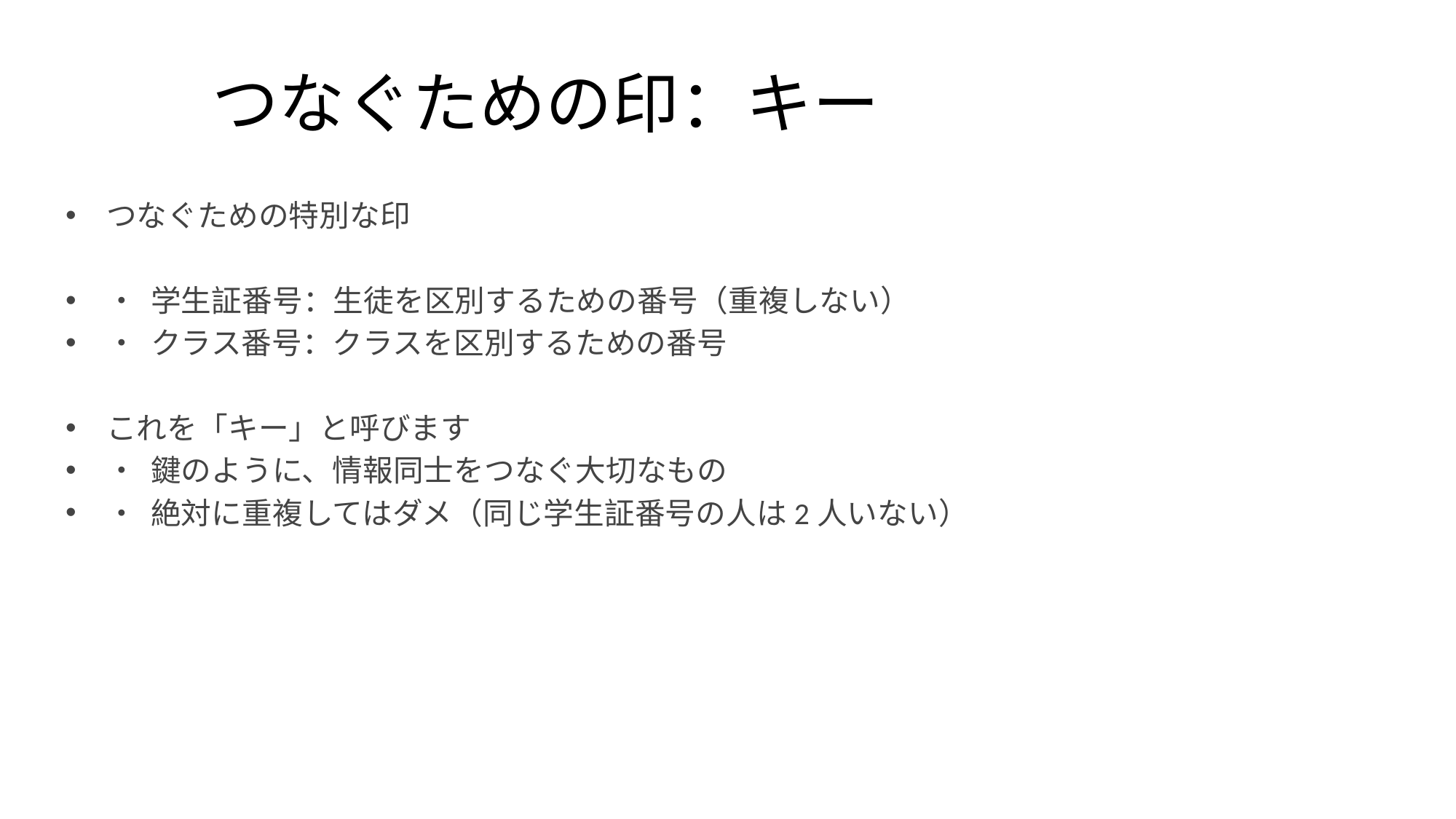

# つなぐための印：キー
つなぐための特別な印

• 学生証番号：生徒を区別するための番号（重複しない）
• クラス番号：クラスを区別するための番号

これを「キー」と呼びます
• 鍵のように、情報同士をつなぐ大切なもの
• 絶対に重複してはダメ（同じ学生証番号の人は2人いない）